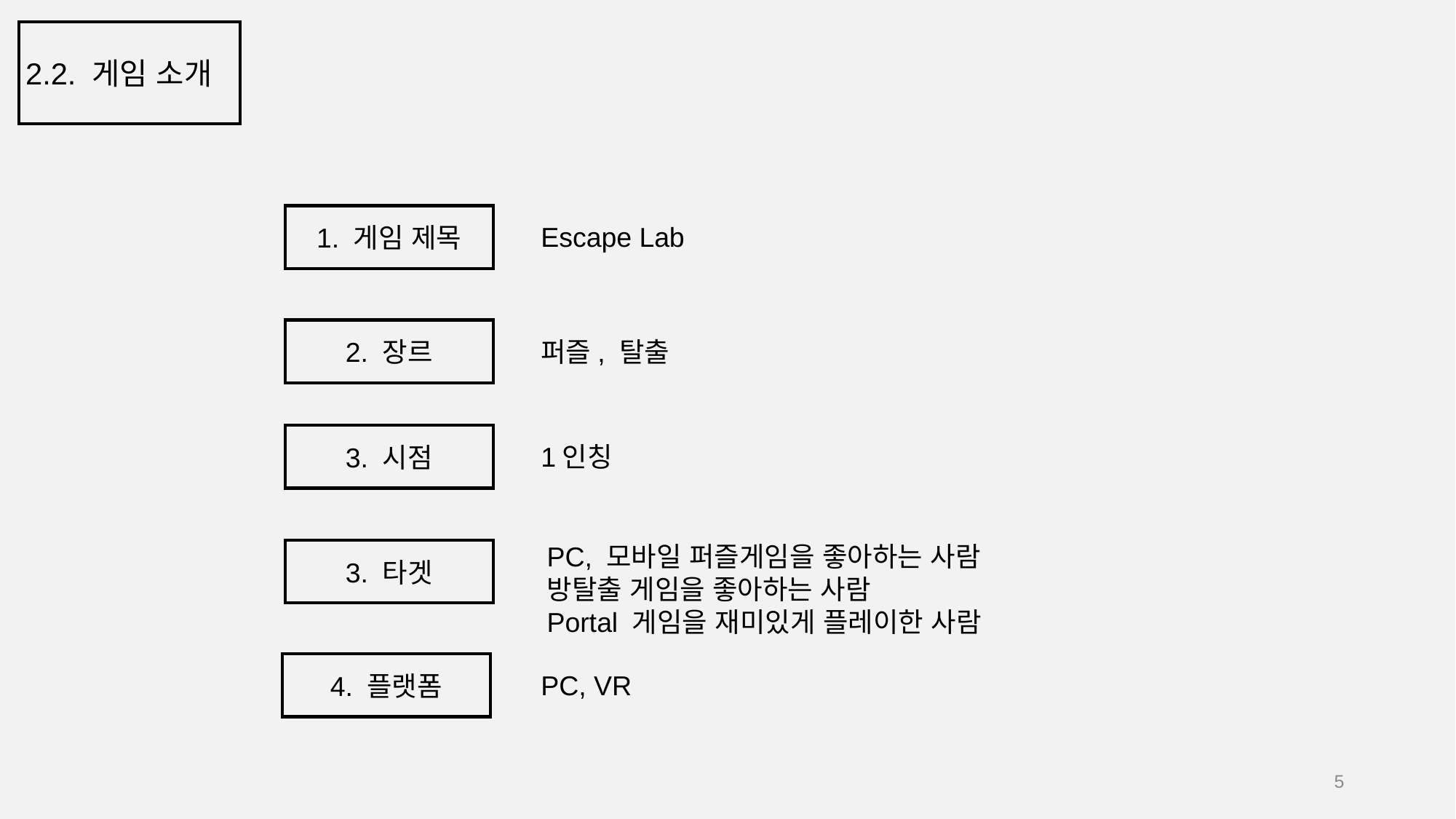

2.2. 게임 소개
1. 게임 제목
Escape Lab
2. 장르
퍼즐, 탈출
3. 시점
1인칭
PC, 모바일 퍼즐게임을 좋아하는 사람
방탈출 게임을 좋아하는 사람
Portal 게임을 재미있게 플레이한 사람
3. 타겟
4. 플랫폼
PC, VR
5